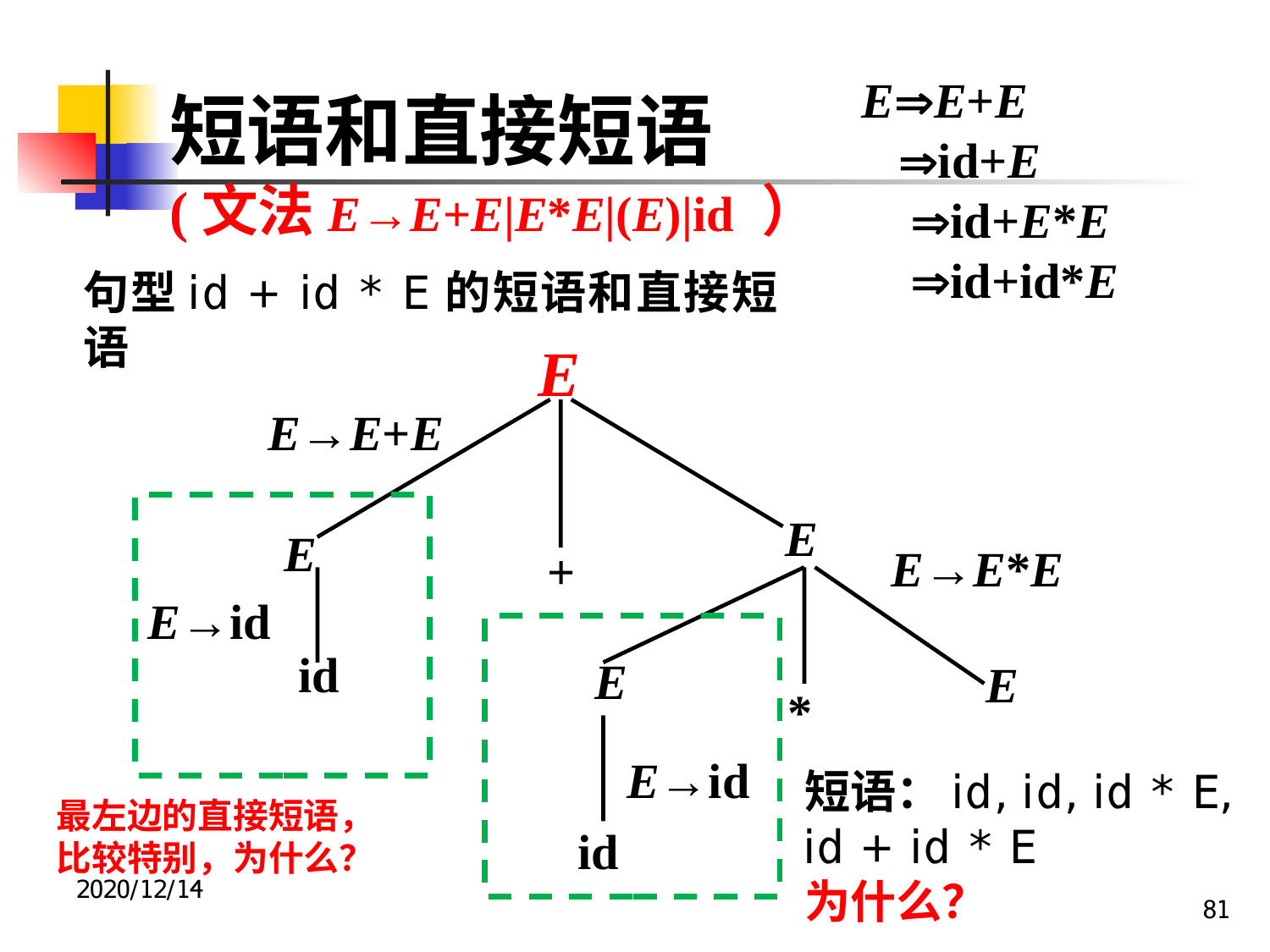

E⇒E+E
   ⇒id+E
    ⇒id+E*E
    ⇒id+id*E
短语和直接短语
(文法E→E+E|E*E|(E)|id ）
句型id + id * E的短语和直接短语
E
E→E+E

E
E
E→E*E

E
E
*
+

E→id

id

E→id
短语：id, id, id * E,
id + id * E
为什么？
最左边的直接短语，
比较特别，为什么？
id
81
2020/12/14